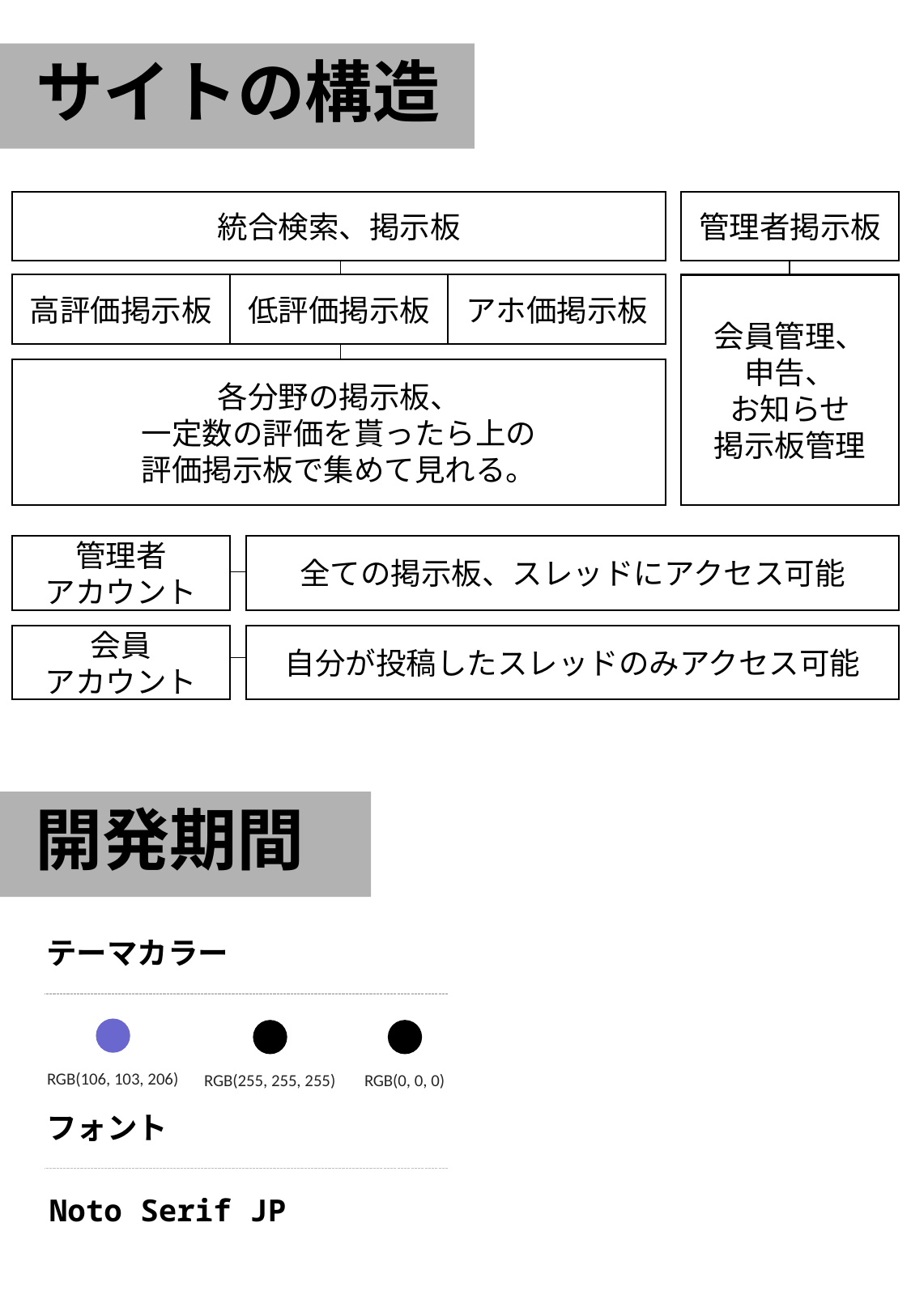

サイトの構造
統合検索、掲示板
管理者掲示板
会員管理、
申告、
お知らせ
掲示板管理
高評価掲示板
低評価掲示板
アホ価掲示板
各分野の掲示板、
一定数の評価を貰ったら上の
評価掲示板で集めて見れる。
全ての掲示板、スレッドにアクセス可能
管理者
アカウント
会員
アカウント
自分が投稿したスレッドのみアクセス可能

開発期間
テーマカラー

RGB(106, 103, 206)
RGB(255, 255, 255)
RGB(0, 0, 0)
フォント
Noto Serif JP